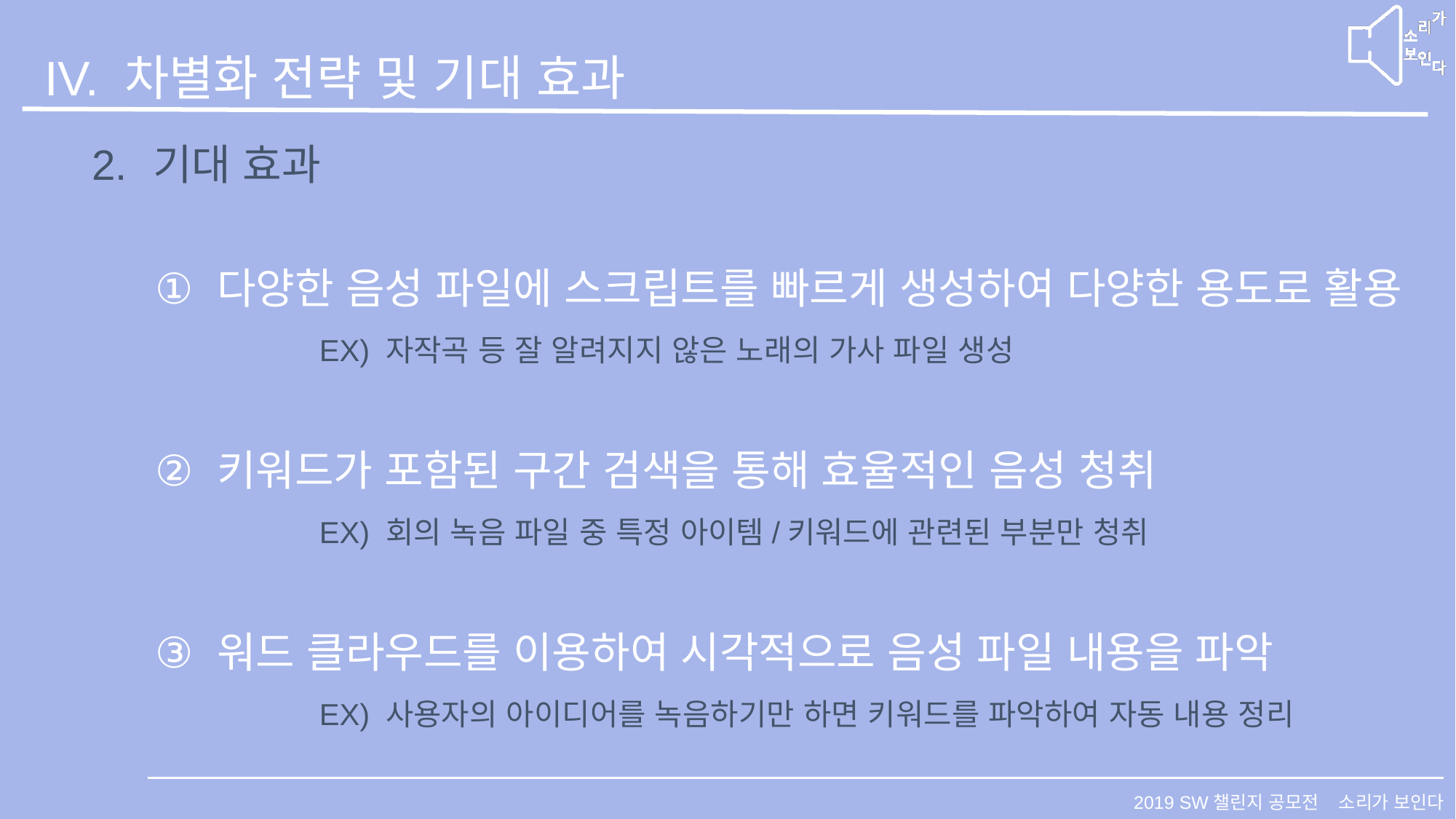

IV. 차별화 전략 및 기대 효과
기대 효과
다양한 음성 파일에 스크립트를 빠르게 생성하여 다양한 용도로 활용
EX) 자작곡 등 잘 알려지지 않은 노래의 가사 파일 생성
키워드가 포함된 구간 검색을 통해 효율적인 음성 청취
EX) 회의 녹음 파일 중 특정 아이템/키워드에 관련된 부분만 청취
워드 클라우드를 이용하여 시각적으로 음성 파일 내용을 파악
EX) 사용자의 아이디어를 녹음하기만 하면 키워드를 파악하여 자동 내용 정리

2019 SW챌린지 공모전    소리가 보인다